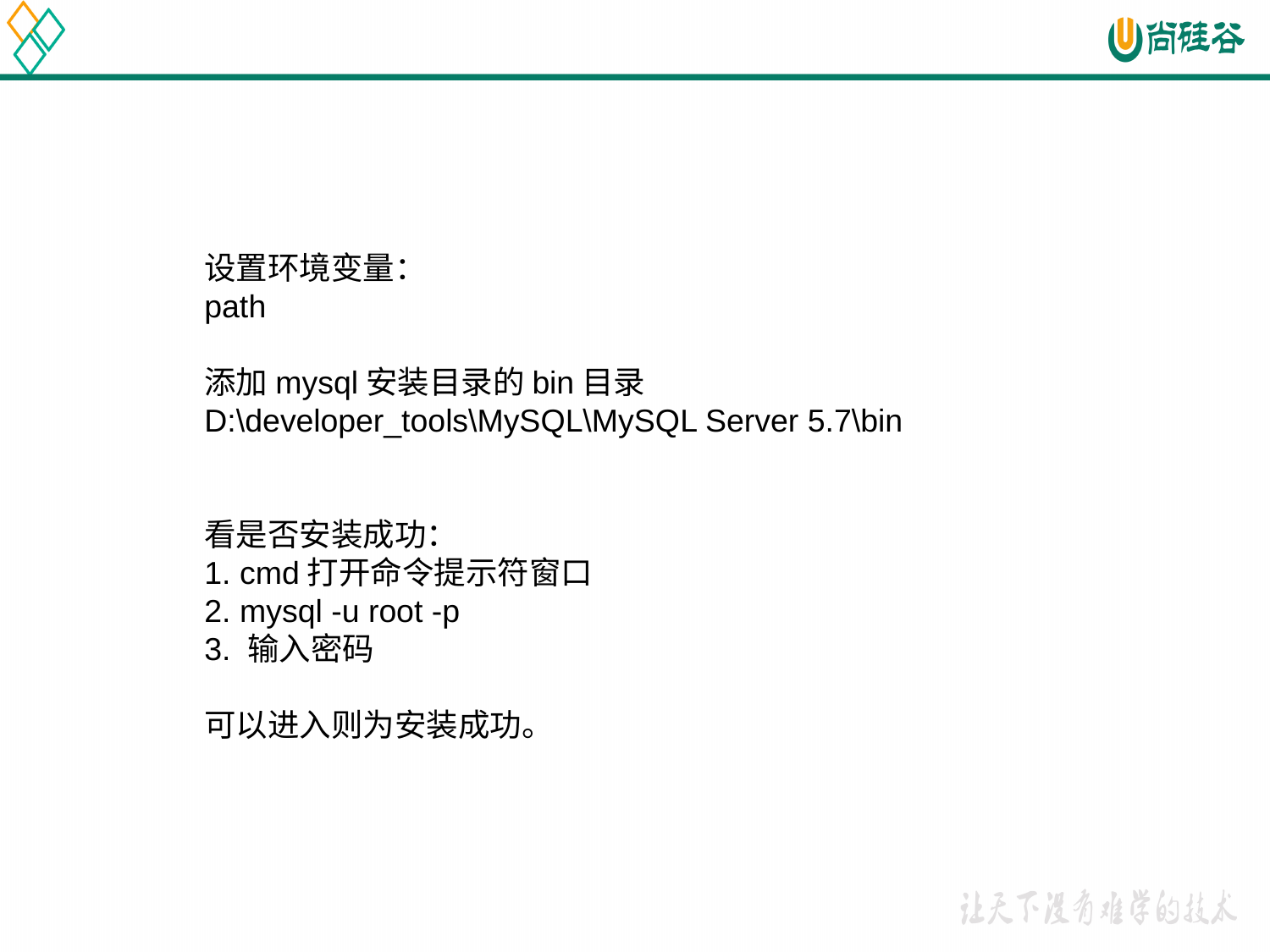

设置环境变量：
path

添加mysql安装目录的bin目录
D:\developer_tools\MySQL\MySQL Server 5.7\bin

看是否安装成功：
1. cmd打开命令提示符窗口
2. mysql -u root -p
3. 输入密码

可以进入则为安装成功。